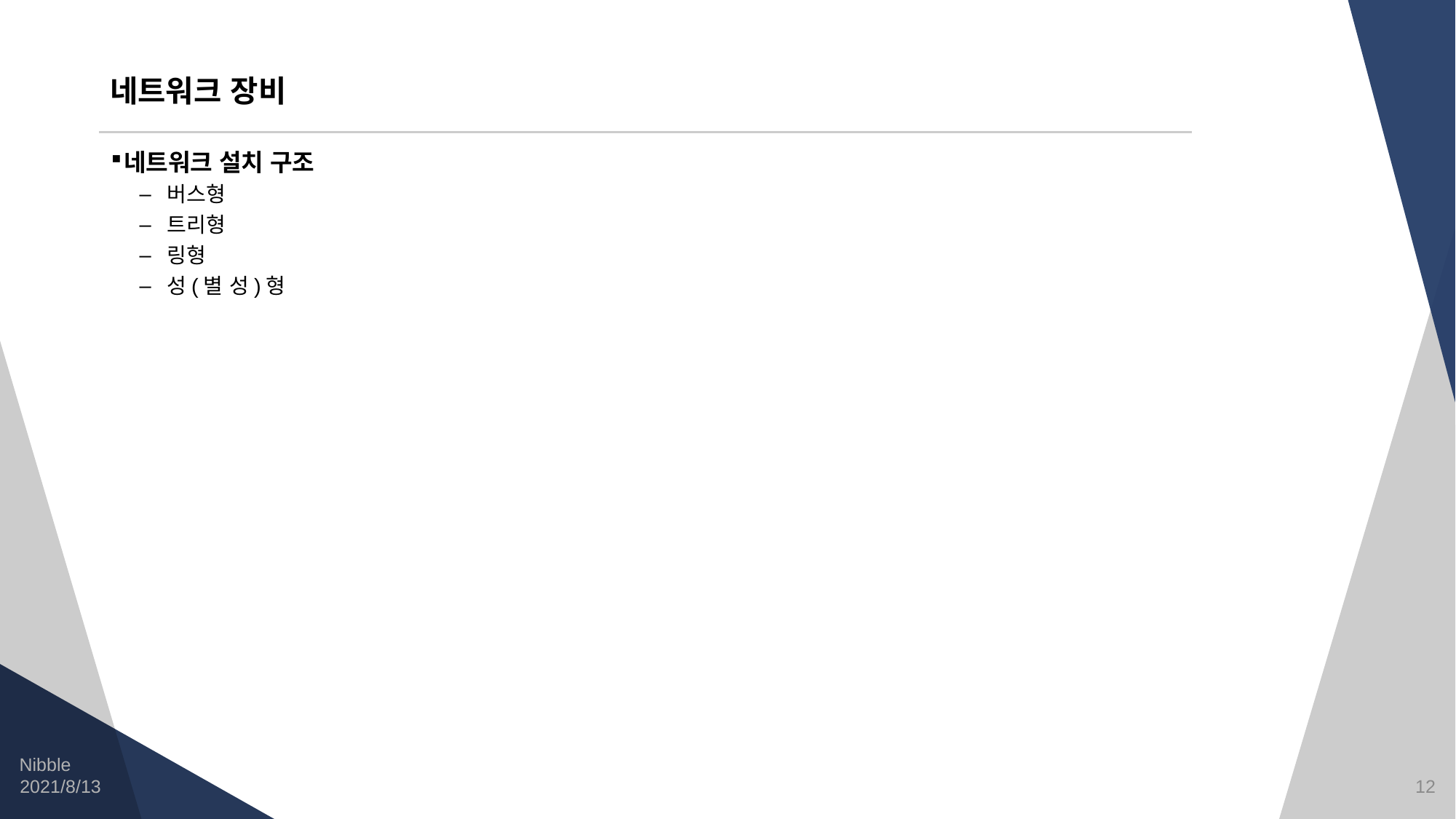

# 네트워크 장비

네트워크 설치 구조
버스형
트리형
링형
성(별 성)형
Nibble
2021/8/13
12